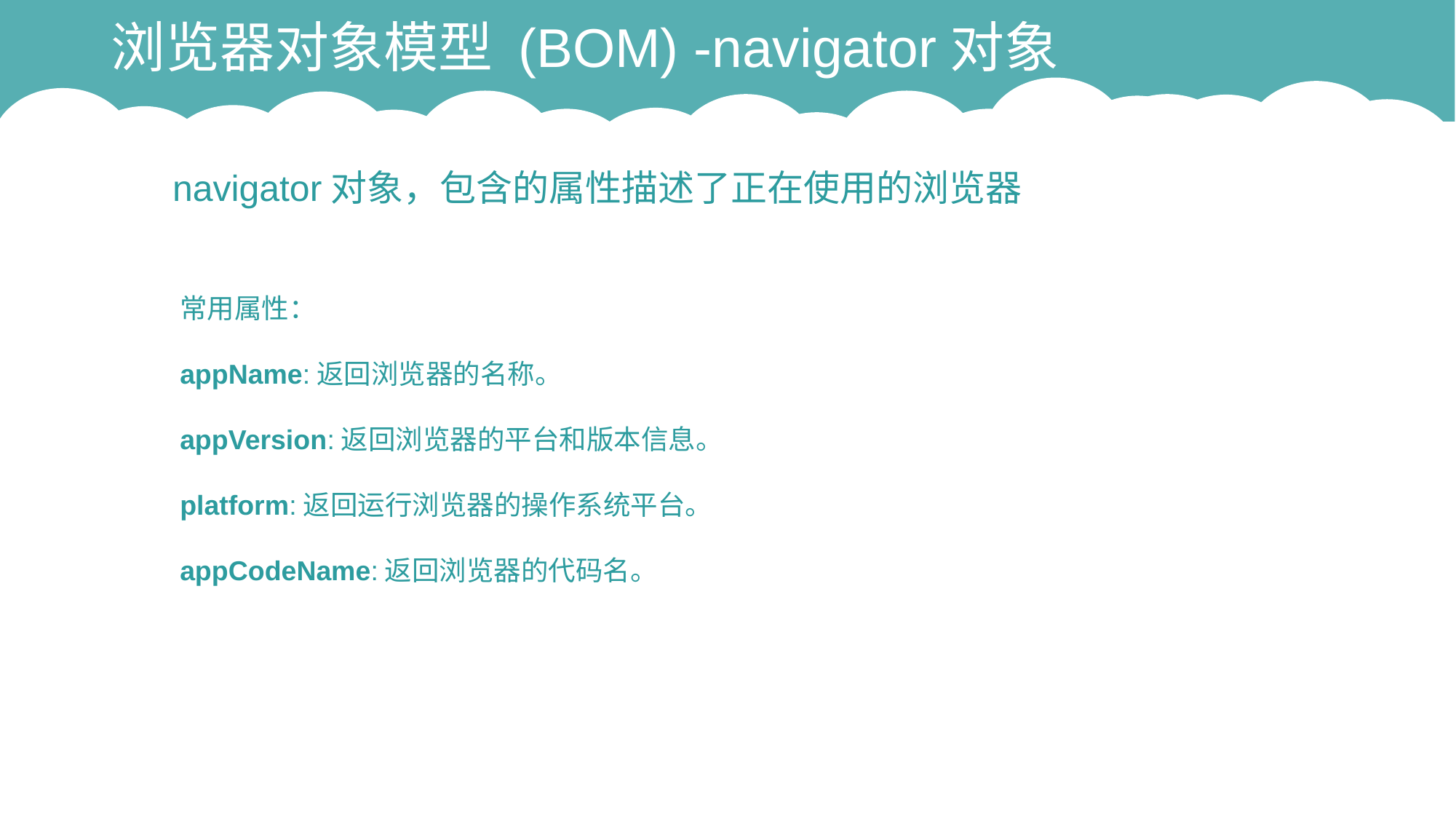

# 浏览器对象模型 (BOM) -navigator对象
navigator对象，包含的属性描述了正在使用的浏览器
常用属性：

appName:返回浏览器的名称。

appVersion:返回浏览器的平台和版本信息。

platform:返回运行浏览器的操作系统平台。

appCodeName:返回浏览器的代码名。